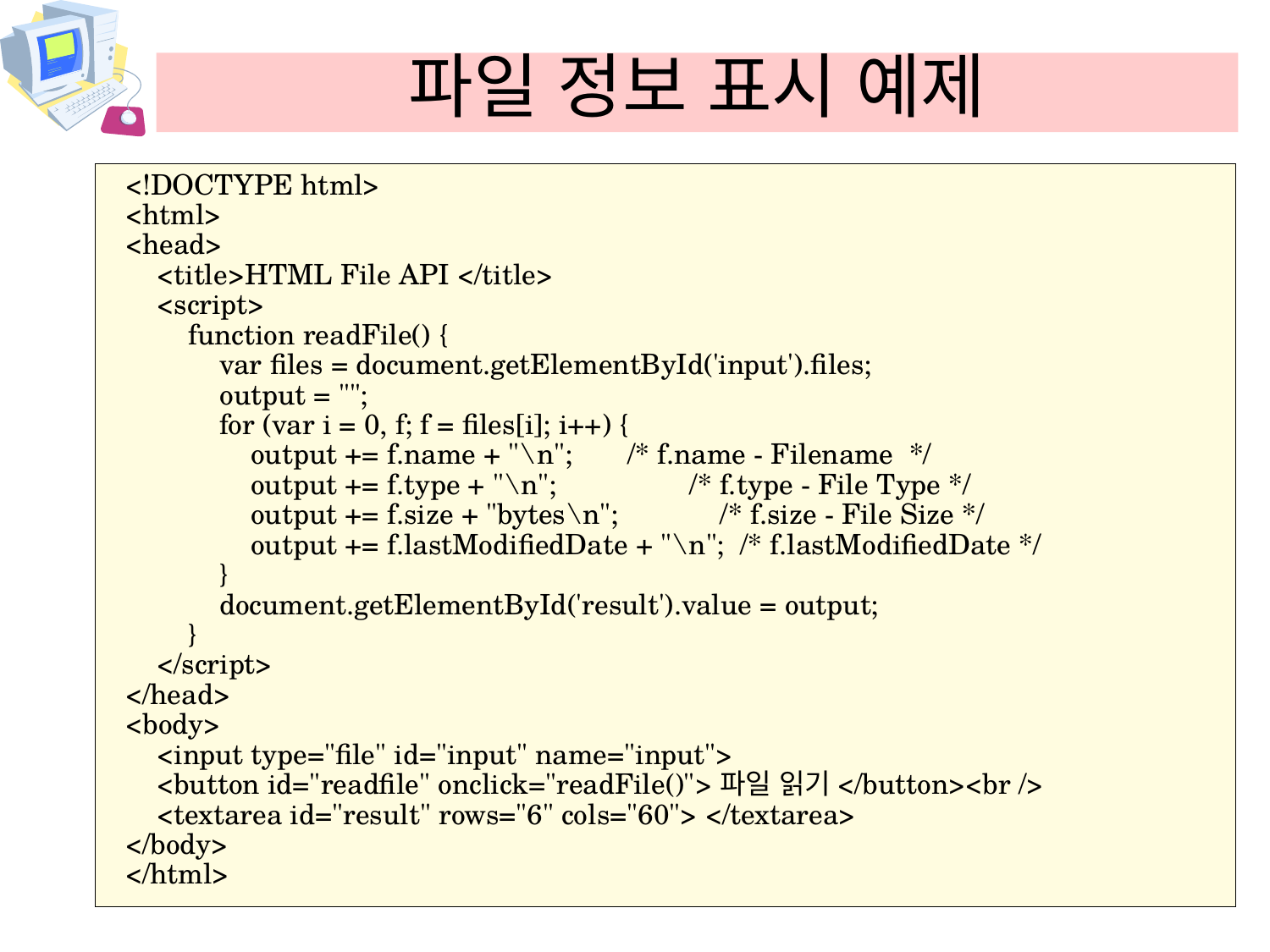

# 파일 정보 표시 예제
<!DOCTYPE html>
<html>
<head>
    <title>HTML File API </title>
    <script>
        function readFile() {
            var files = document.getElementById('input').files;
            output = "";
            for (var i = 0, f; f = files[i]; i++) {
                output += f.name + "\n";       /* f.name - Filename  */
                output += f.type + "\n";                 /* f.type - File Type */
                output += f.size + "bytes\n";             /* f.size - File Size */
                output += f.lastModifiedDate + "\n";  /* f.lastModifiedDate */
            }
            document.getElementById('result').value = output;
        }
    </script>
</head>
<body>
    <input type="file" id="input" name="input">
    <button id="readfile" onclick="readFile()">파일 읽기</button><br />
    <textarea id="result" rows="6" cols="60"> </textarea>
</body>
</html>